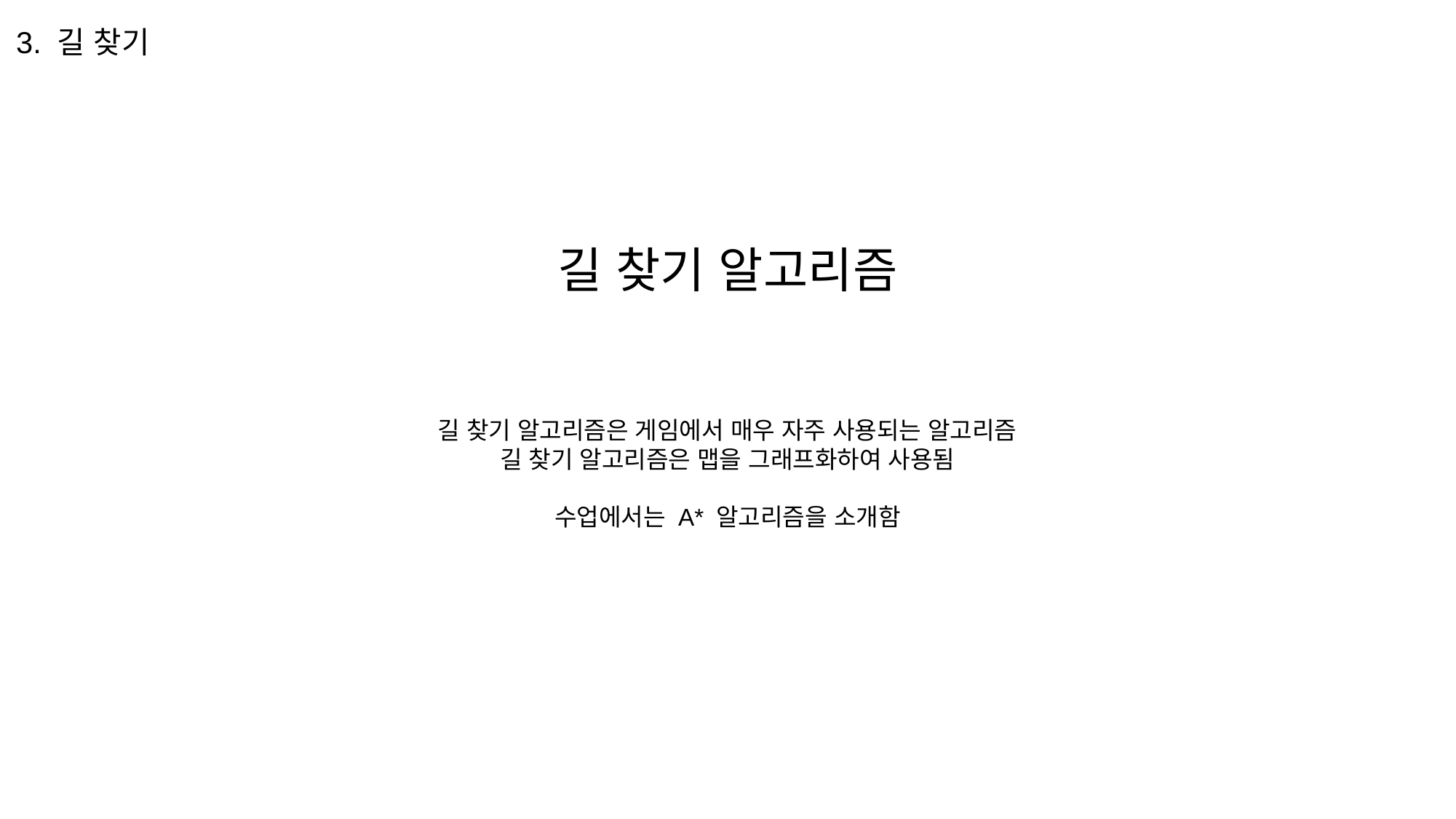

3. 길 찾기
길 찾기 알고리즘
길 찾기 알고리즘은 게임에서 매우 자주 사용되는 알고리즘
길 찾기 알고리즘은 맵을 그래프화하여 사용됨

수업에서는 A* 알고리즘을 소개함